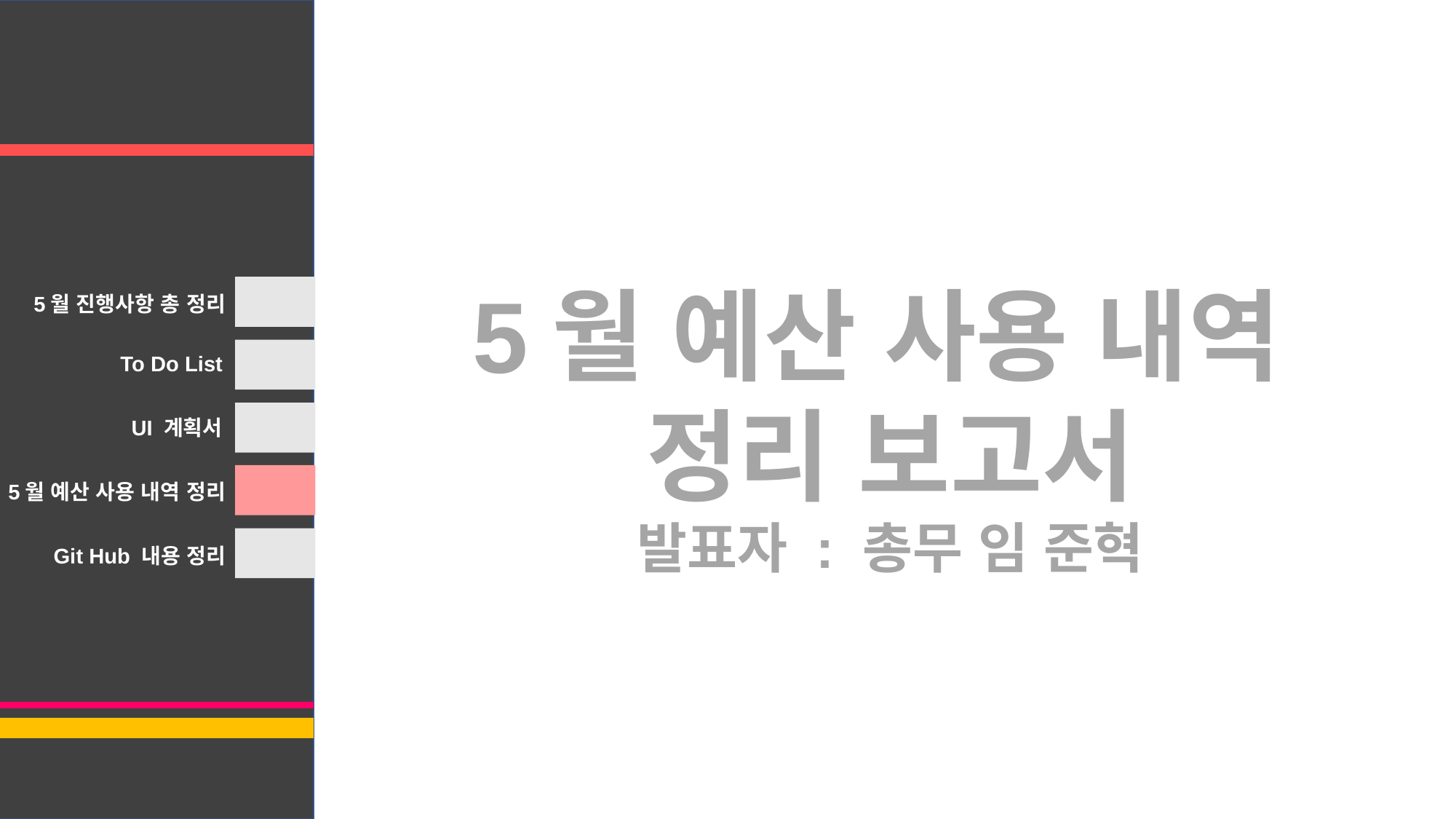

5월 예산 사용 내역
정리 보고서
발표자 : 총무 임 준혁

5월 진행사항 총 정리

To Do List

UI 계획서

5월 예산 사용 내역 정리

Git Hub 내용 정리